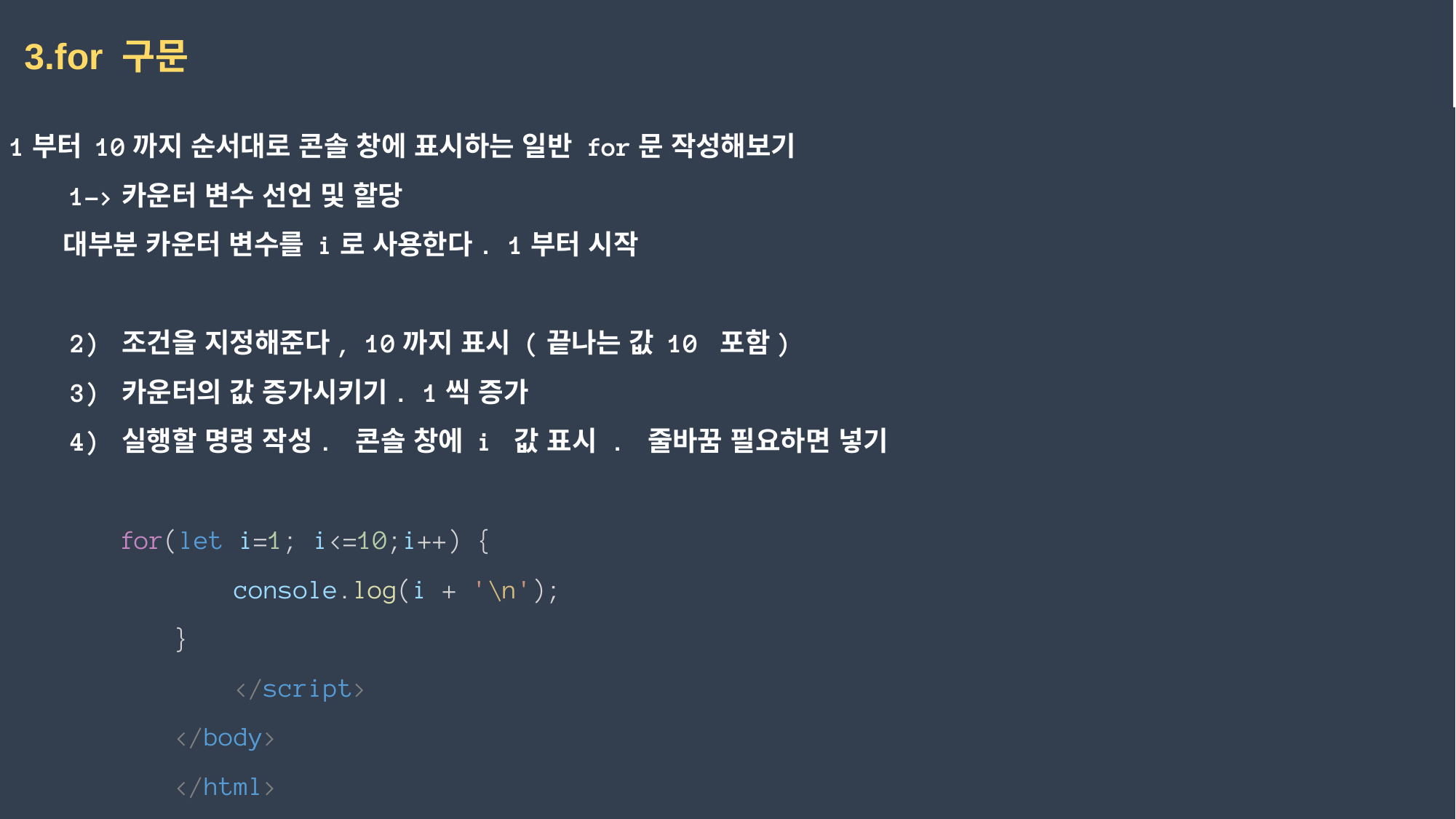

3.for 구문
1부터 10까지 순서대로 콘솔 창에 표시하는 일반 for문 작성해보기
    1->카운터 변수 선언 및 할당
      대부분 카운터 변수를 i로 사용한다. 1부터 시작
    2) 조건을 지정해준다, 10까지 표시 (끝나는 값 10 포함)
    3) 카운터의 값 증가시키기. 1씩 증가
    4) 실행할 명령 작성. 콘솔 창에 i 값 표시 . 줄바꿈 필요하면 넣기
for(let i=1; i<=10;i++) {
    console.log(i + '\n');
}
    </script>
</body>
</html>
제어 담당 : 자바 스크립트는 <script> 태그 안에 사용
HTML에서 하기 어려운 조건문 반복문 등 논리 로직을 지원하며 함수나 객체의 사용도 가능하게 한다.
    객체 지향 언어 같지만 순차지향이며, 객체의 개념이 더해진 것이다.본 예제를 실행하면 스크립트의 순서대로 코드가 실행된다 (순차지향)

2023-02-27
권민지